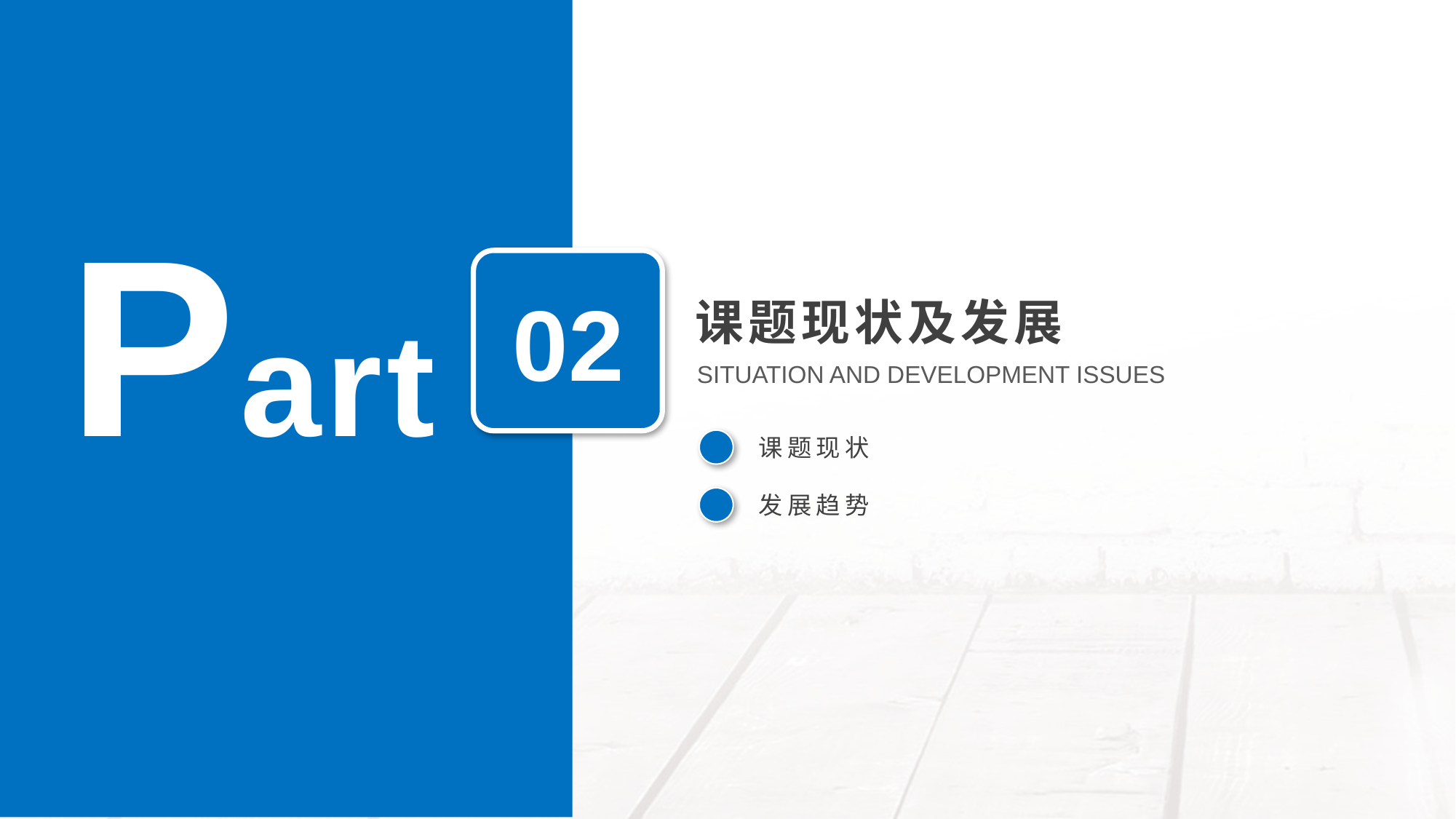

Part

02
课题现状及发展
SITUATION AND DEVELOPMENT ISSUES
课题现状

发展趋势